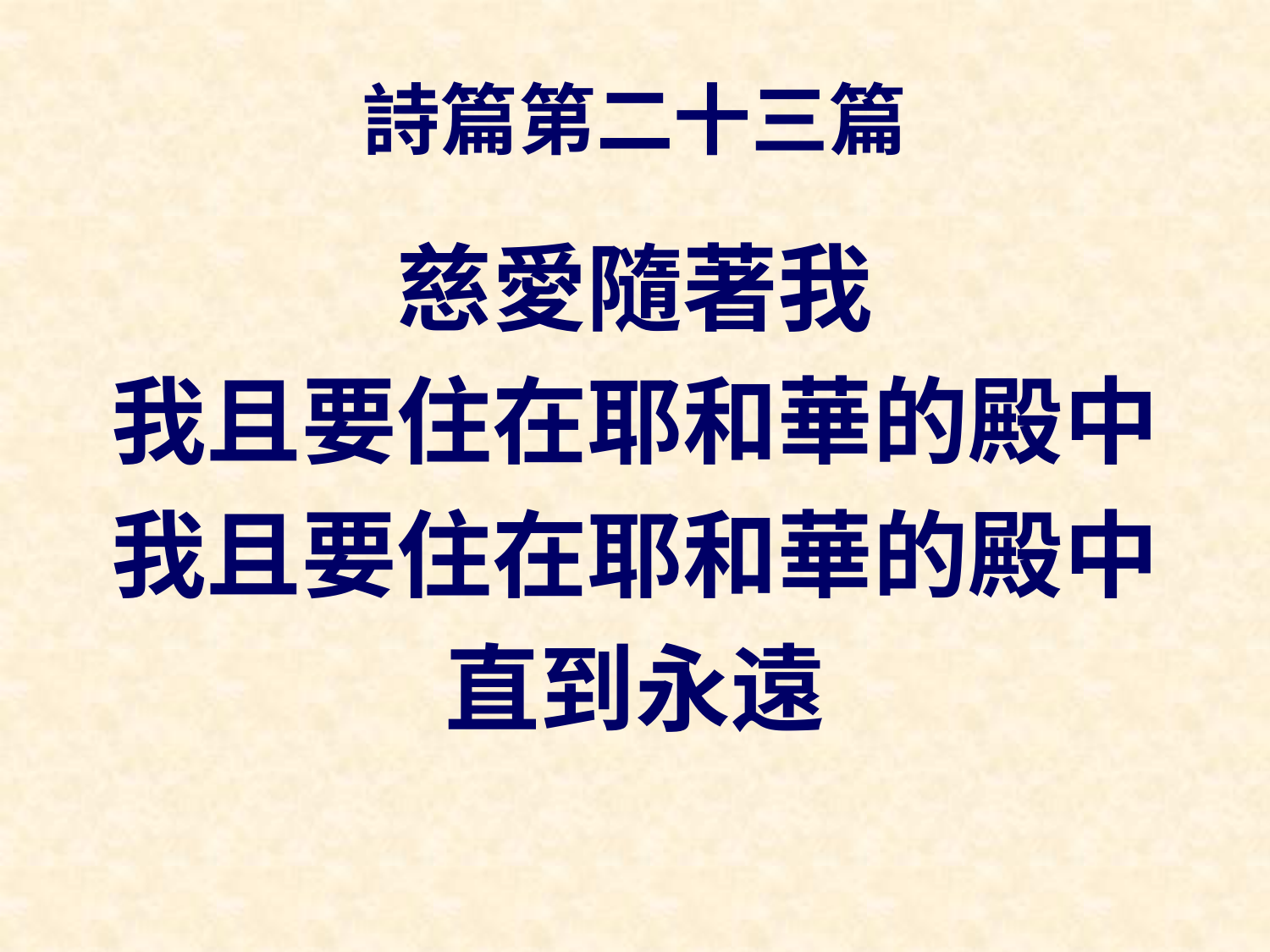

# 詩篇第二十三篇
慈愛隨著我
我且要住在耶和華的殿中
我且要住在耶和華的殿中
直到永遠